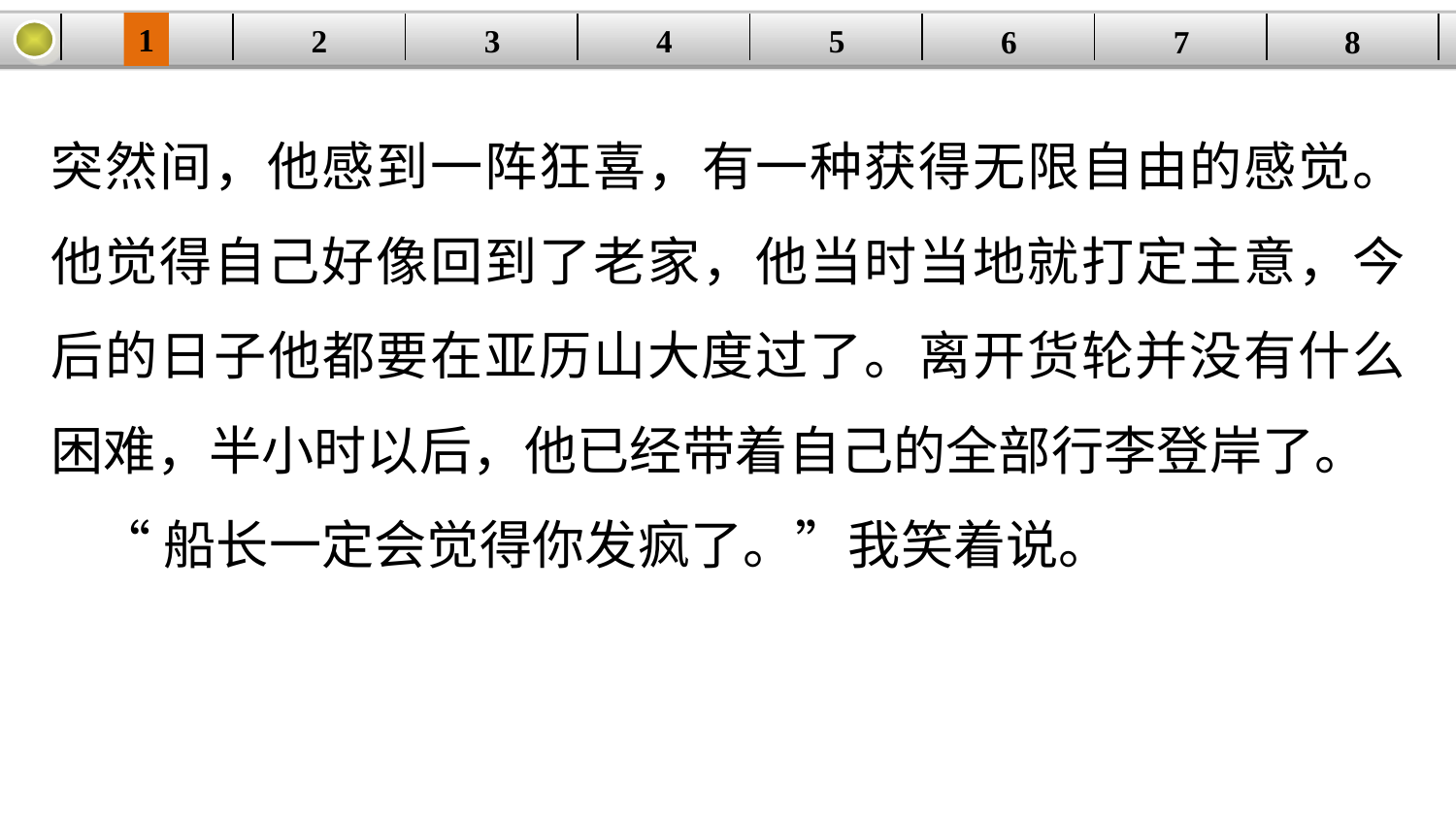

1
2
3
4
|  |  |  |  |  |  |  |  |
| --- | --- | --- | --- | --- | --- | --- | --- |
5
6
7
8

突然间，他感到一阵狂喜，有一种获得无限自由的感觉。他觉得自己好像回到了老家，他当时当地就打定主意，今后的日子他都要在亚历山大度过了。离开货轮并没有什么困难，半小时以后，他已经带着自己的全部行李登岸了。
    “船长一定会觉得你发疯了。”我笑着说。